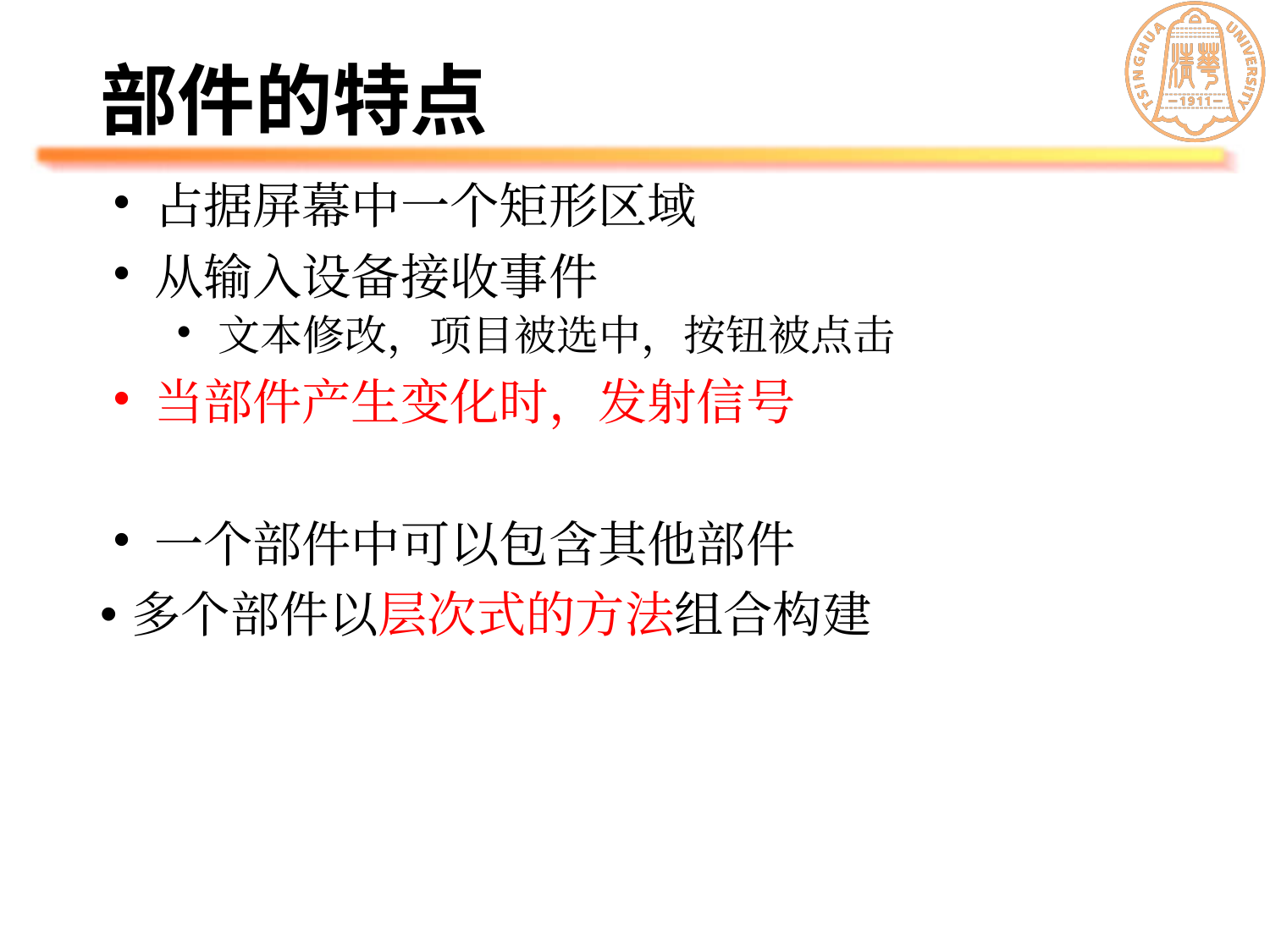

# 部件的特点
占据屏幕中一个矩形区域
从输入设备接收事件
文本修改，项目被选中，按钮被点击
当部件产生变化时，发射信号

一个部件中可以包含其他部件
多个部件以层次式的方法组合构建